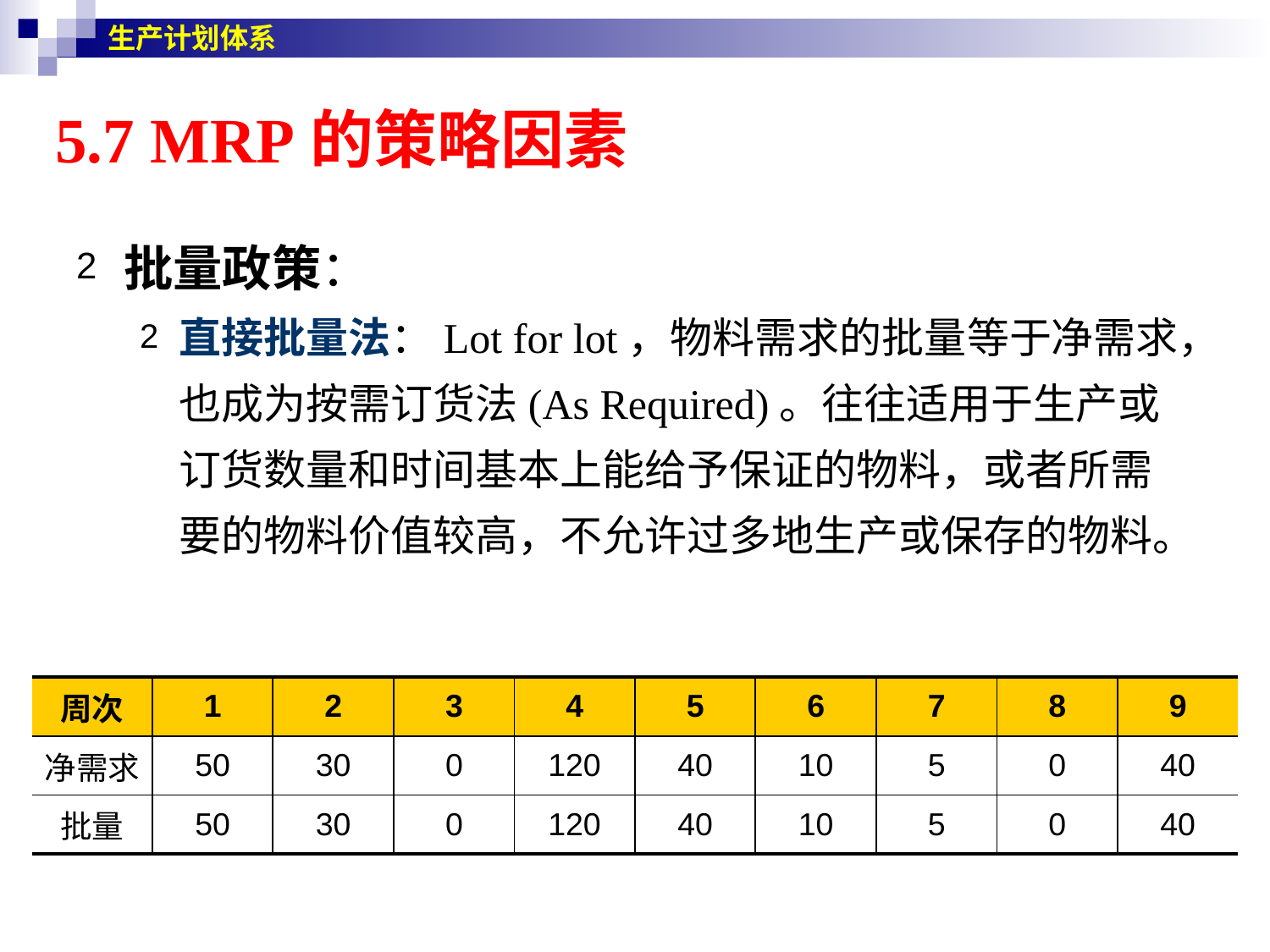

生产计划体系
# 5.7 MRP的策略因素
批量政策：
直接批量法：Lot for lot，物料需求的批量等于净需求，也成为按需订货法(As Required)。往往适用于生产或订货数量和时间基本上能给予保证的物料，或者所需要的物料价值较高，不允许过多地生产或保存的物料。
| 周次 | 1 | 2 | 3 | 4 | 5 | 6 | 7 | 8 | 9 |
| --- | --- | --- | --- | --- | --- | --- | --- | --- | --- |
| 净需求 | 50 | 30 | 0 | 120 | 40 | 10 | 5 | 0 | 40 |
| 批量 | 50 | 30 | 0 | 120 | 40 | 10 | 5 | 0 | 40 |